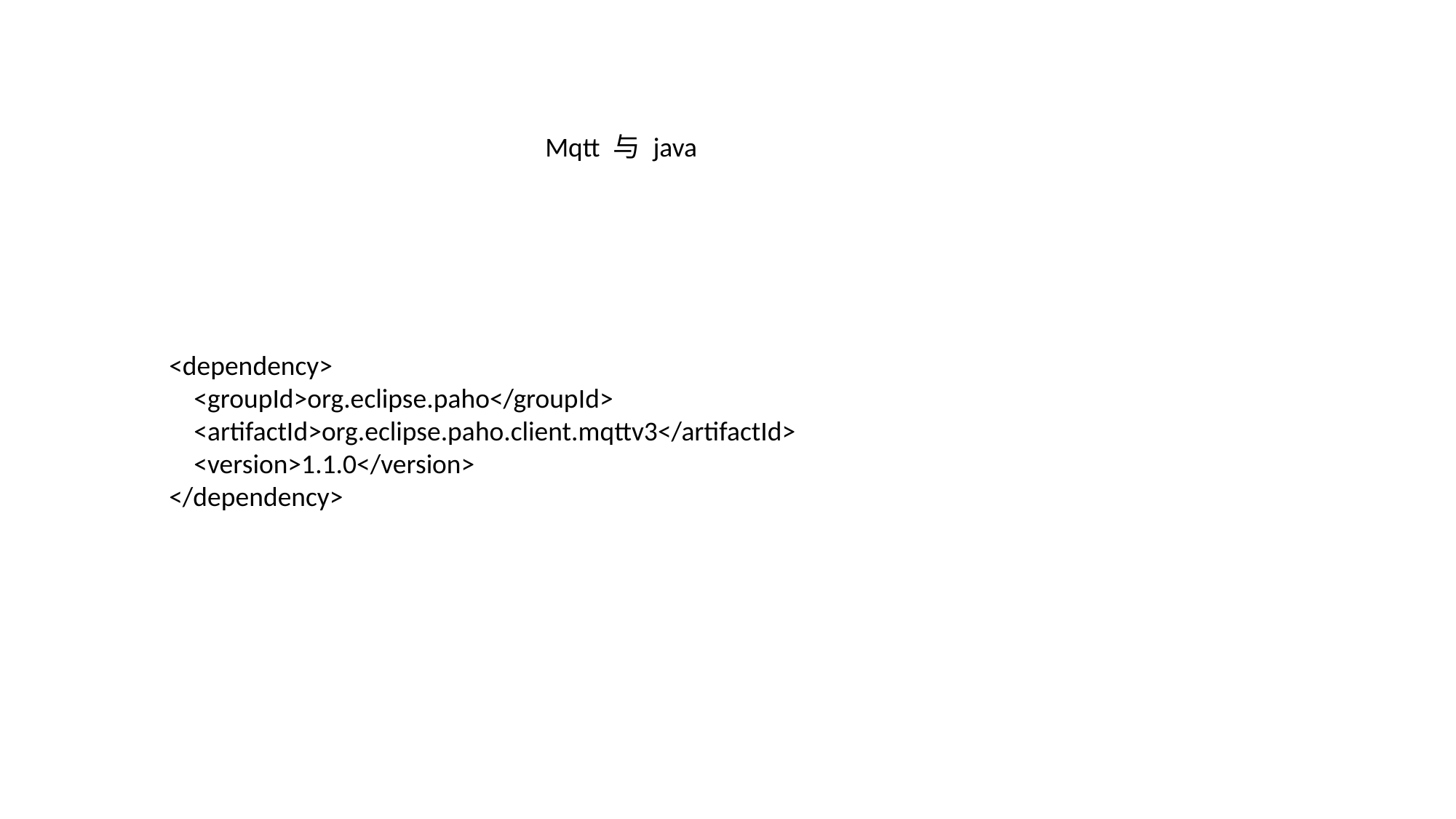

Mqtt 与 java
<dependency>
    <groupId>org.eclipse.paho</groupId>
    <artifactId>org.eclipse.paho.client.mqttv3</artifactId>
    <version>1.1.0</version>
</dependency>